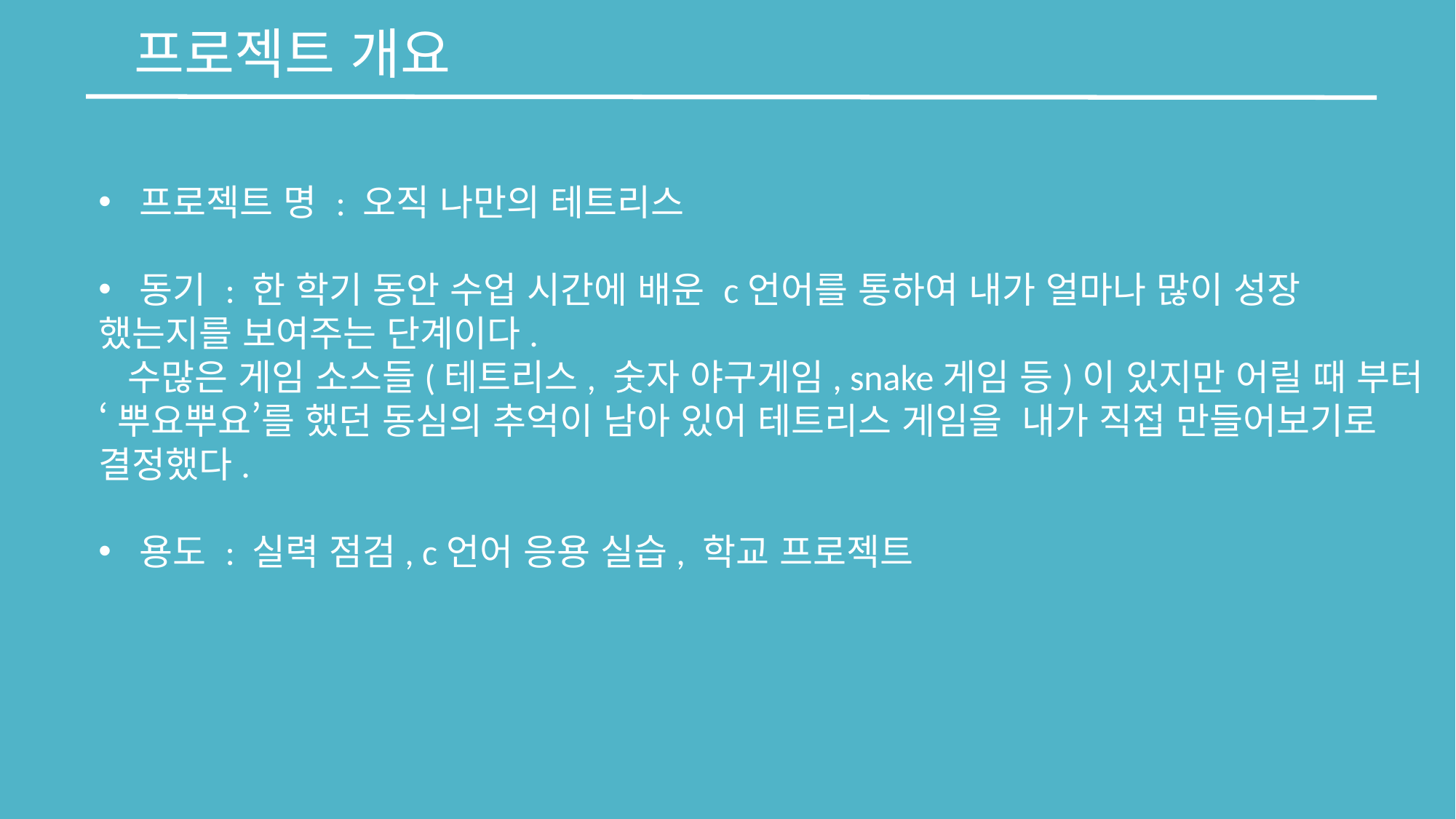

프로젝트 개요
프로젝트 명 : 오직 나만의 테트리스

동기 : 한 학기 동안 수업 시간에 배운 c언어를 통하여 내가 얼마나 많이 성장
했는지를 보여주는 단계이다.
  수많은 게임 소스들(테트리스, 숫자 야구게임, snake게임 등)이 있지만 어릴 때 부터
‘뿌요뿌요’를 했던 동심의 추억이 남아 있어 테트리스 게임을  내가 직접 만들어보기로
결정했다.

용도 : 실력 점검, c언어 응용 실습, 학교 프로젝트